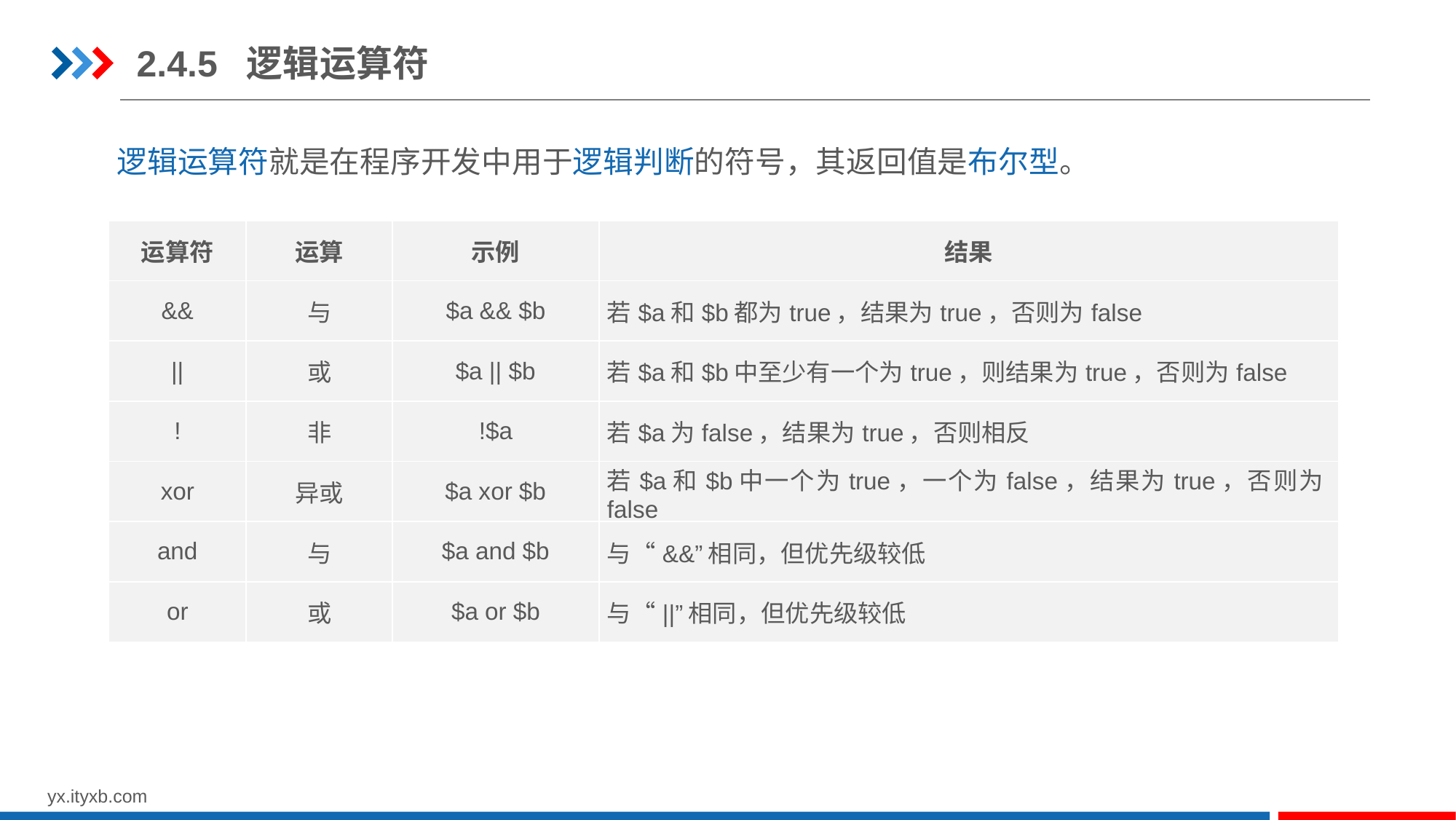

2.4.5  逻辑运算符
逻辑运算符就是在程序开发中用于逻辑判断的符号，其返回值是布尔型。
| 运算符 | 运算 | 示例 | 结果 |
| --- | --- | --- | --- |
| && | 与 | $a && $b | 若$a和$b都为true，结果为true，否则为false |
| || | 或 | $a || $b | 若$a和$b中至少有一个为true，则结果为true，否则为false |
| ! | 非 | !$a | 若$a为false，结果为true，否则相反 |
| xor | 异或 | $a xor $b | 若$a和$b中一个为true，一个为false，结果为true，否则为false |
| and | 与 | $a and $b | 与“&&”相同，但优先级较低 |
| or | 或 | $a or $b | 与“||”相同，但优先级较低 |